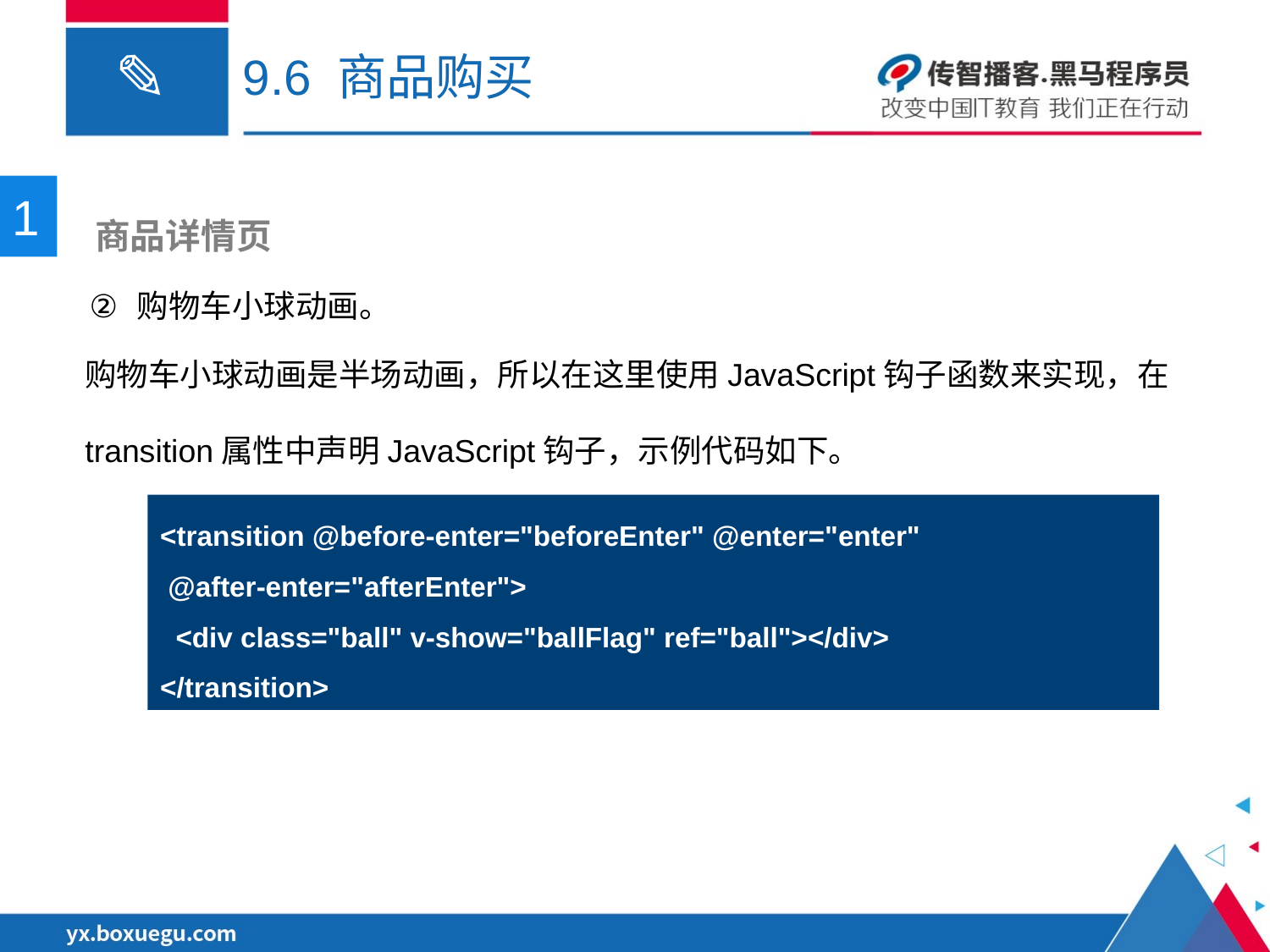

# 9.6 商品购买

1
  商品详情页
购物车小球动画。
购物车小球动画是半场动画，所以在这里使用JavaScript钩子函数来实现，在transition属性中声明JavaScript钩子，示例代码如下。
<transition @before-enter="beforeEnter" @enter="enter"
 @after-enter="afterEnter">
  <div class="ball" v-show="ballFlag" ref="ball"></div>
</transition>